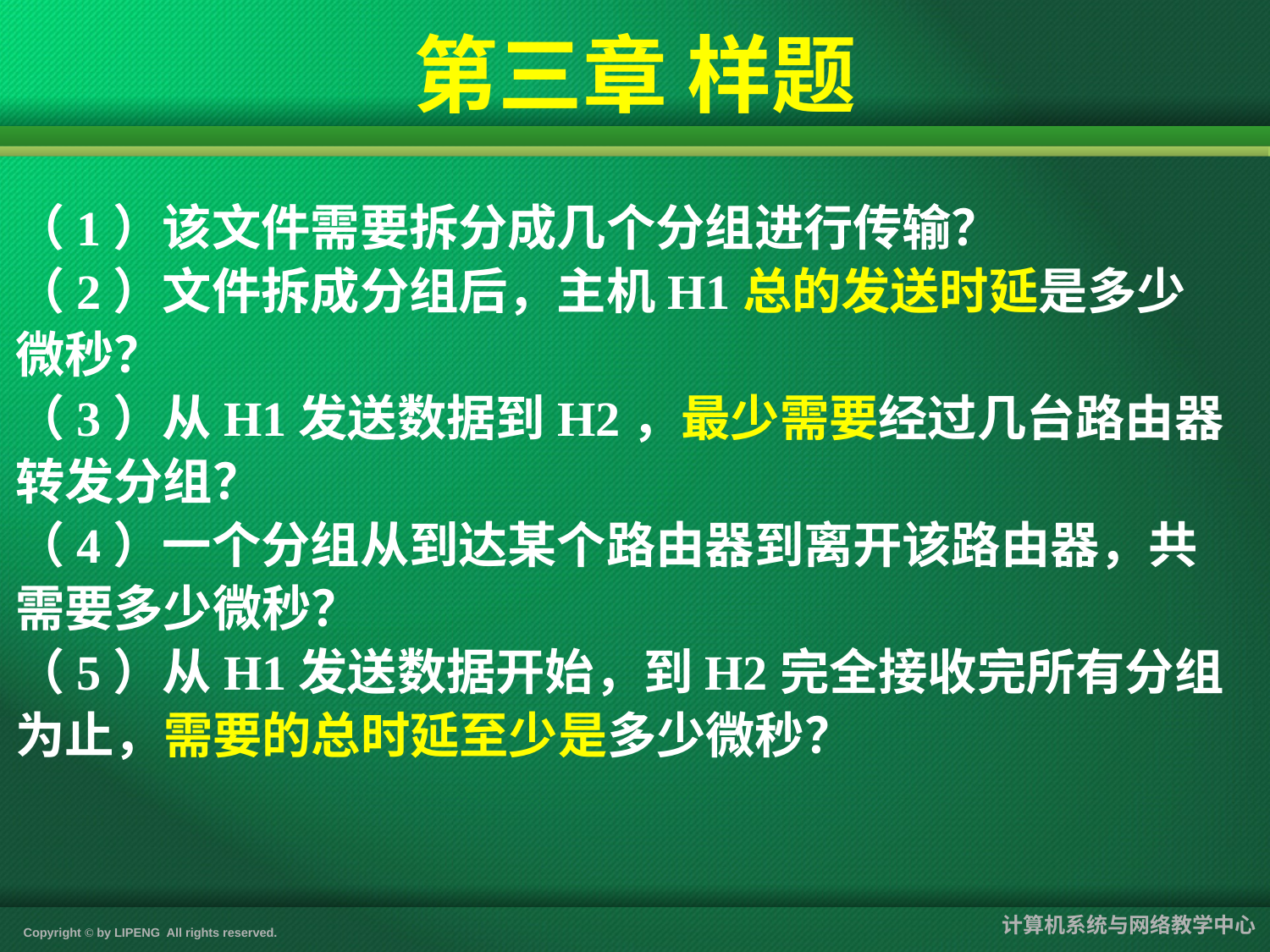

第三章 样题
（1）该文件需要拆分成几个分组进行传输？
（2）文件拆成分组后，主机H1总的发送时延是多少微秒？
（3）从H1发送数据到H2，最少需要经过几台路由器转发分组？
（4）一个分组从到达某个路由器到离开该路由器，共需要多少微秒？
（5）从H1发送数据开始，到H2完全接收完所有分组为止，需要的总时延至少是多少微秒？